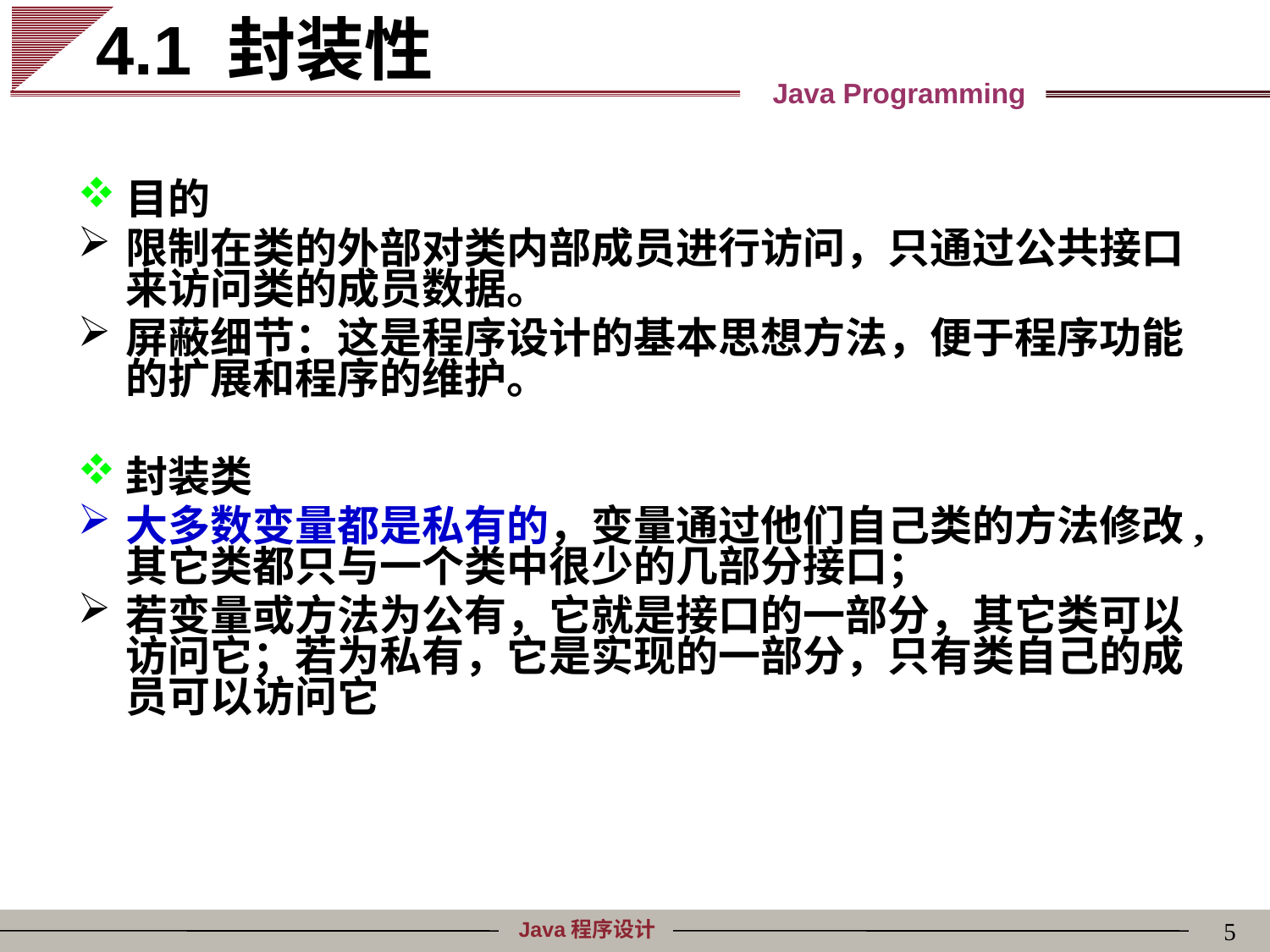

# 4.1 封装性
目的
限制在类的外部对类内部成员进行访问，只通过公共接口来访问类的成员数据。
屏蔽细节：这是程序设计的基本思想方法，便于程序功能的扩展和程序的维护。

封装类
大多数变量都是私有的，变量通过他们自己类的方法修改,其它类都只与一个类中很少的几部分接口；
若变量或方法为公有，它就是接口的一部分，其它类可以访问它；若为私有，它是实现的一部分，只有类自己的成员可以访问它